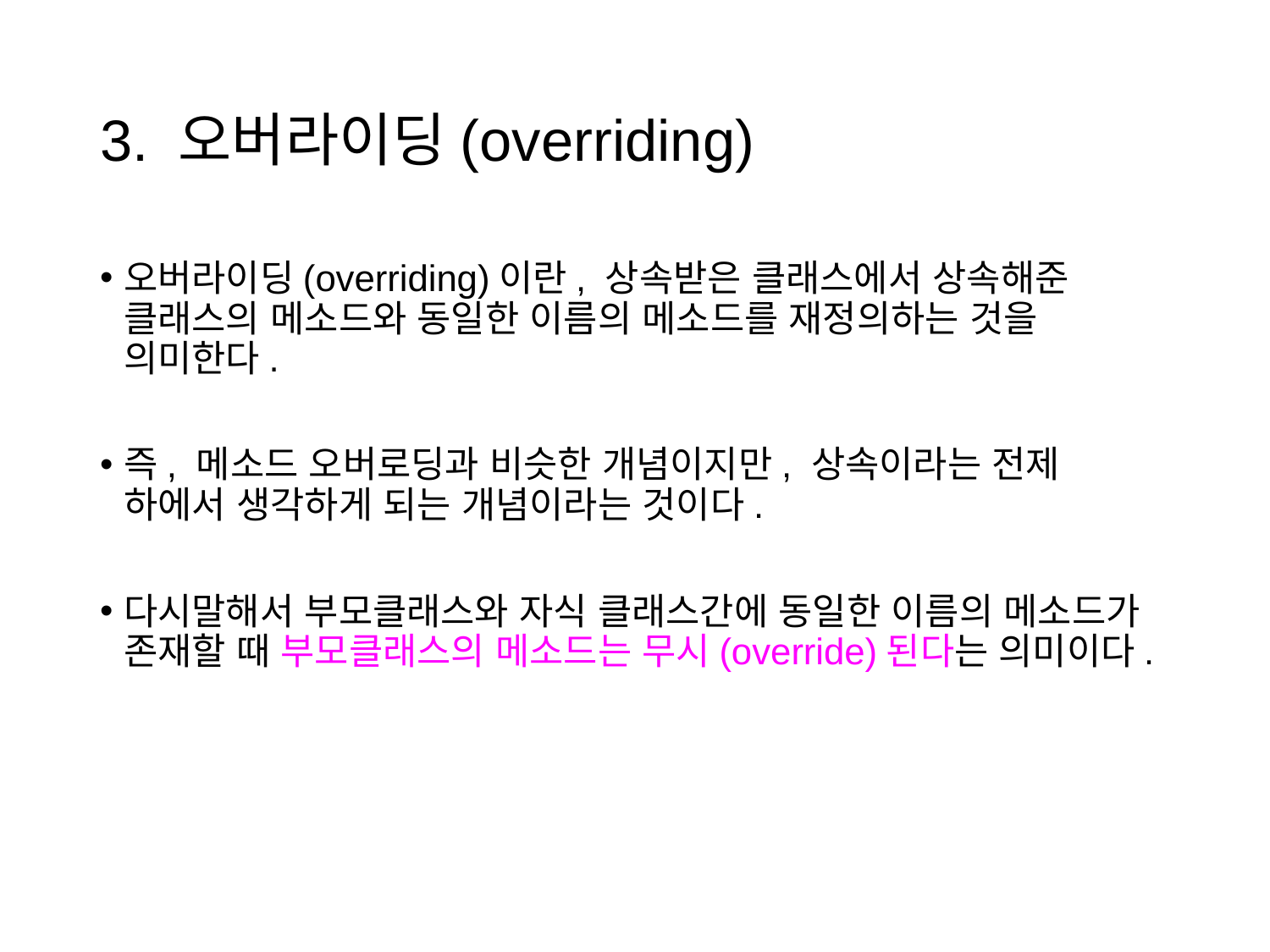

# 3. 오버라이딩(overriding)
오버라이딩(overriding)이란, 상속받은 클래스에서 상속해준 클래스의 메소드와 동일한 이름의 메소드를 재정의하는 것을 의미한다.

즉, 메소드 오버로딩과 비슷한 개념이지만, 상속이라는 전제 하에서 생각하게 되는 개념이라는 것이다.

다시말해서 부모클래스와 자식 클래스간에 동일한 이름의 메소드가 존재할 때 부모클래스의 메소드는 무시(override)된다는 의미이다.